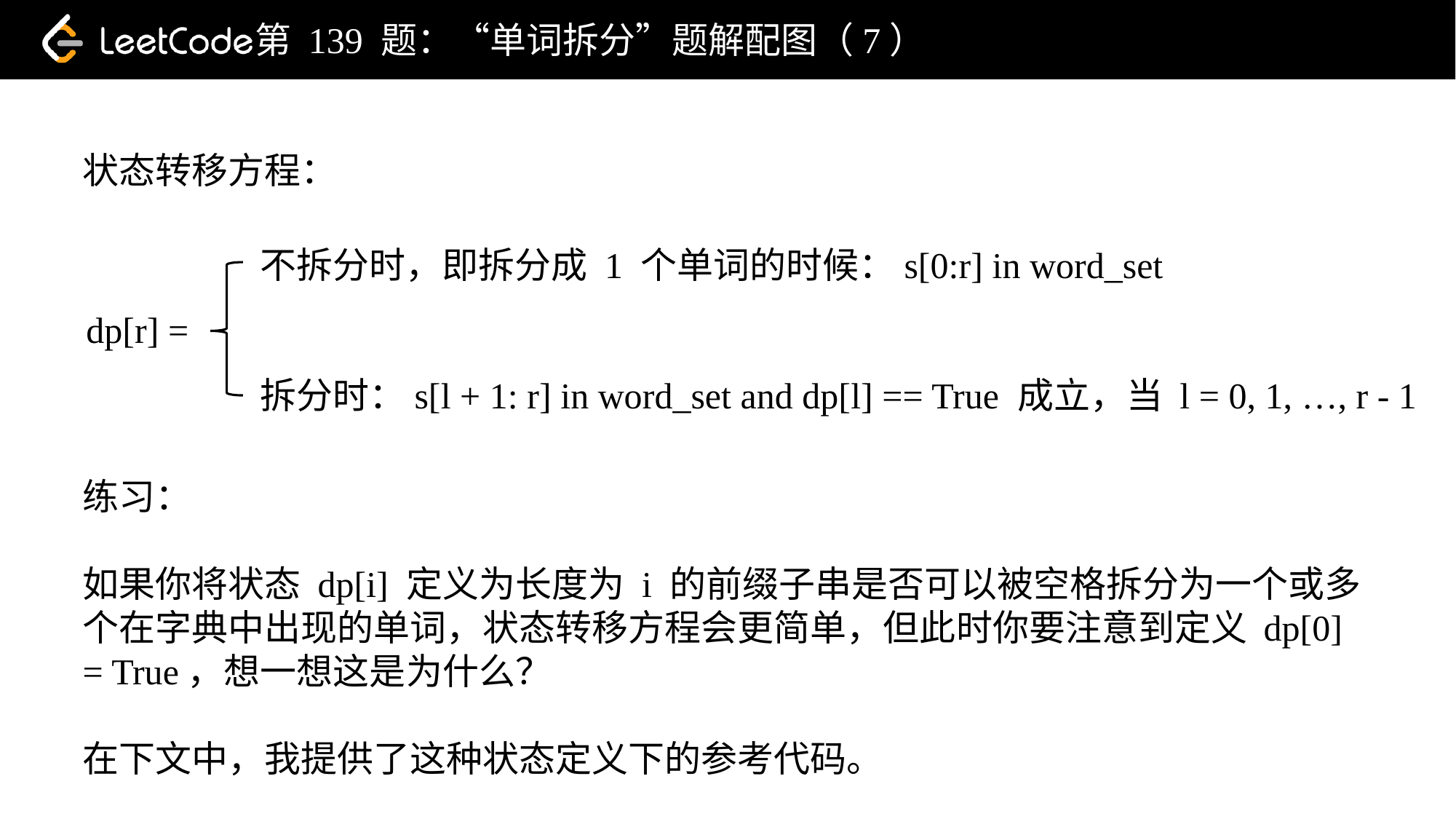

第 139 题：“单词拆分”题解配图（7）
状态转移方程：
不拆分时，即拆分成 1 个单词的时候：s[0:r] in word_set

dp[r] =
拆分时：s[l + 1: r] in word_set and dp[l] == True 成立，当 l = 0, 1, …, r - 1
练习：

如果你将状态 dp[i] 定义为长度为 i 的前缀子串是否可以被空格拆分为一个或多个在字典中出现的单词，状态转移方程会更简单，但此时你要注意到定义 dp[0] = True，想一想这是为什么？

在下文中，我提供了这种状态定义下的参考代码。